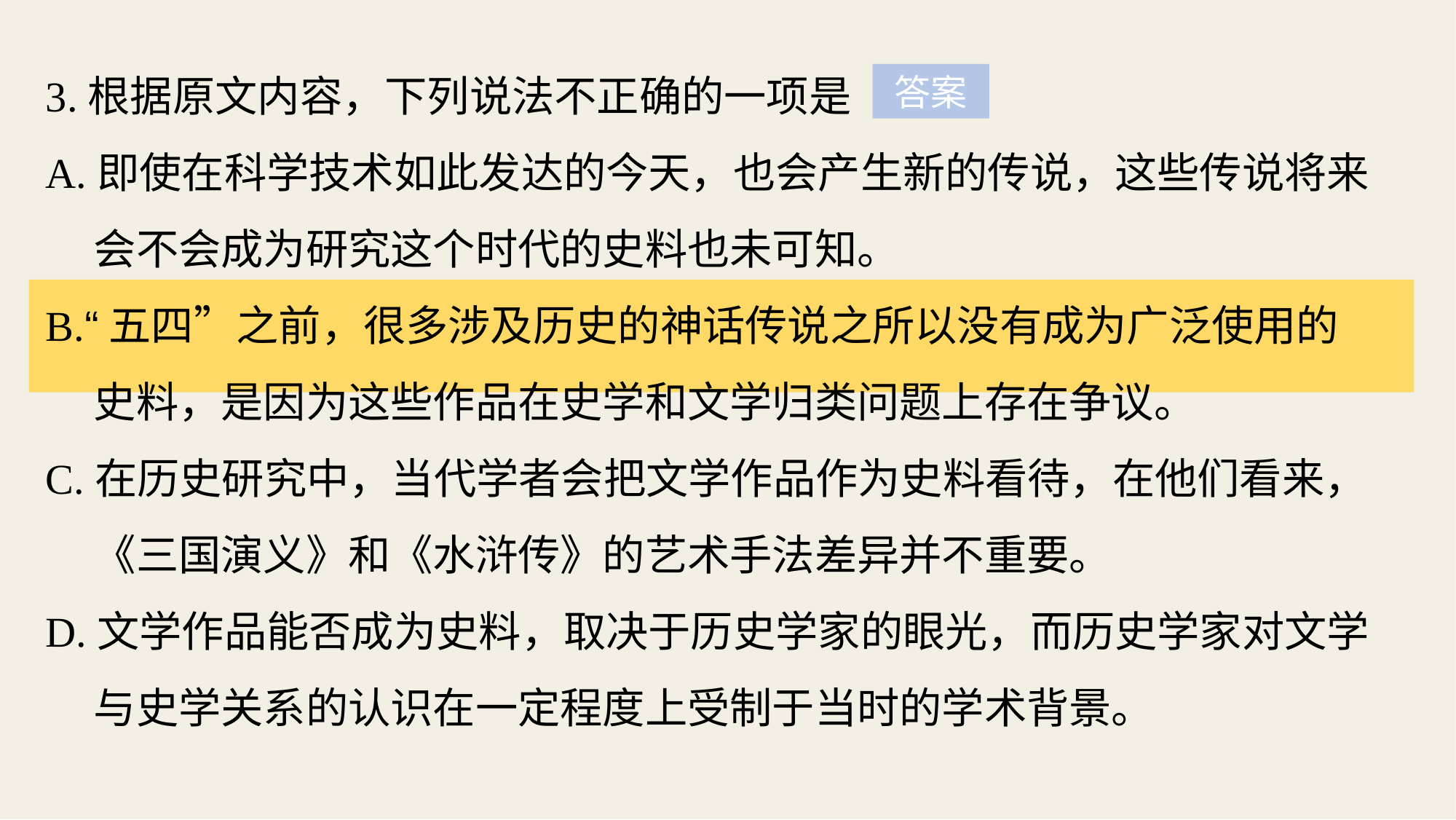

3.根据原文内容，下列说法不正确的一项是
A.即使在科学技术如此发达的今天，也会产生新的传说，这些传说将来
    会不会成为研究这个时代的史料也未可知。
B.“五四”之前，很多涉及历史的神话传说之所以没有成为广泛使用的
    史料，是因为这些作品在史学和文学归类问题上存在争议。
C.在历史研究中，当代学者会把文学作品作为史料看待，在他们看来，
    《三国演义》和《水浒传》的艺术手法差异并不重要。
D.文学作品能否成为史料，取决于历史学家的眼光，而历史学家对文学
    与史学关系的认识在一定程度上受制于当时的学术背景。
答案